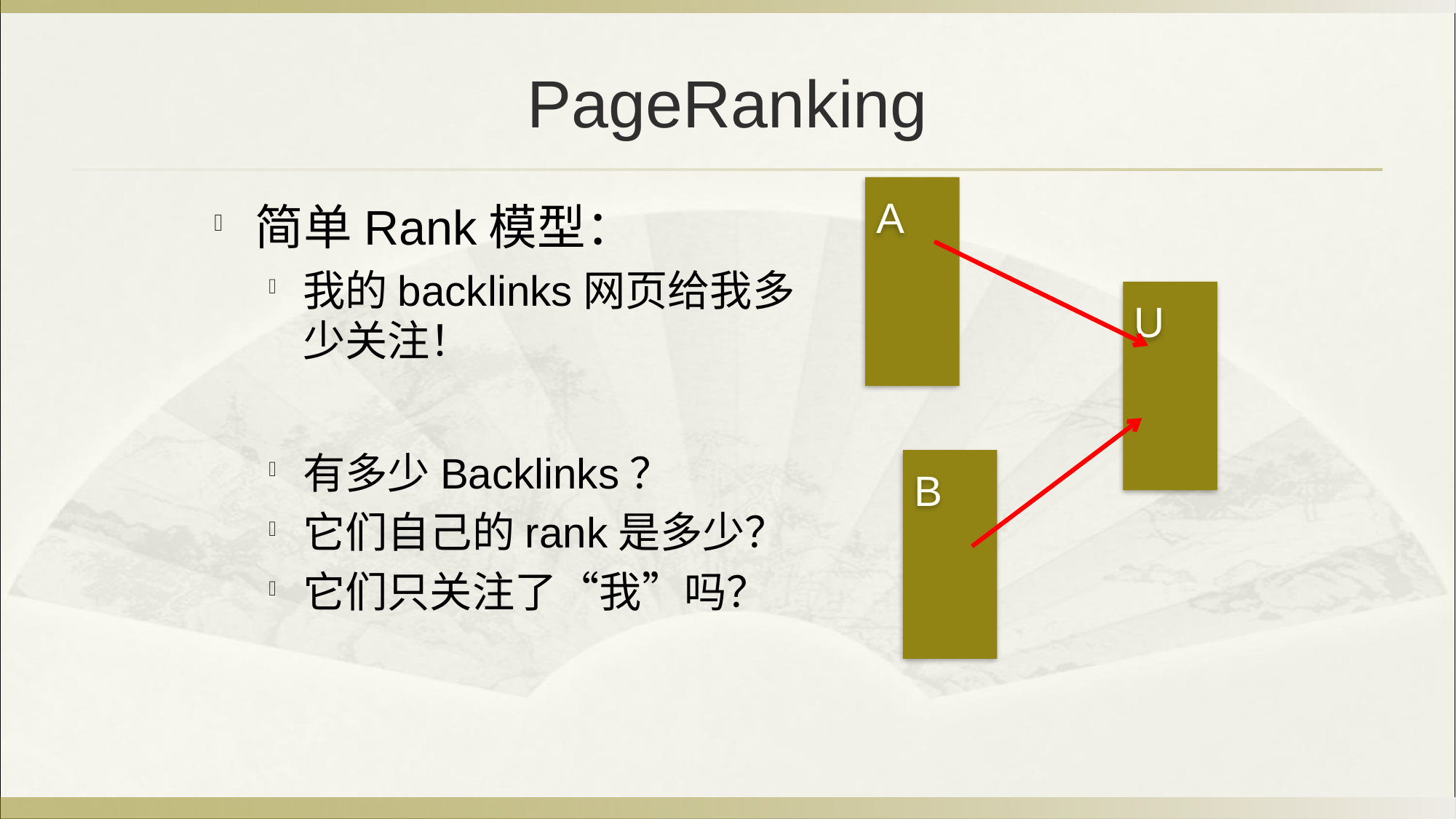

# PageRanking

A

U

B
简单Rank模型：
我的backlinks网页给我多少关注！

有多少Backlinks？
它们自己的rank是多少？
它们只关注了“我”吗？